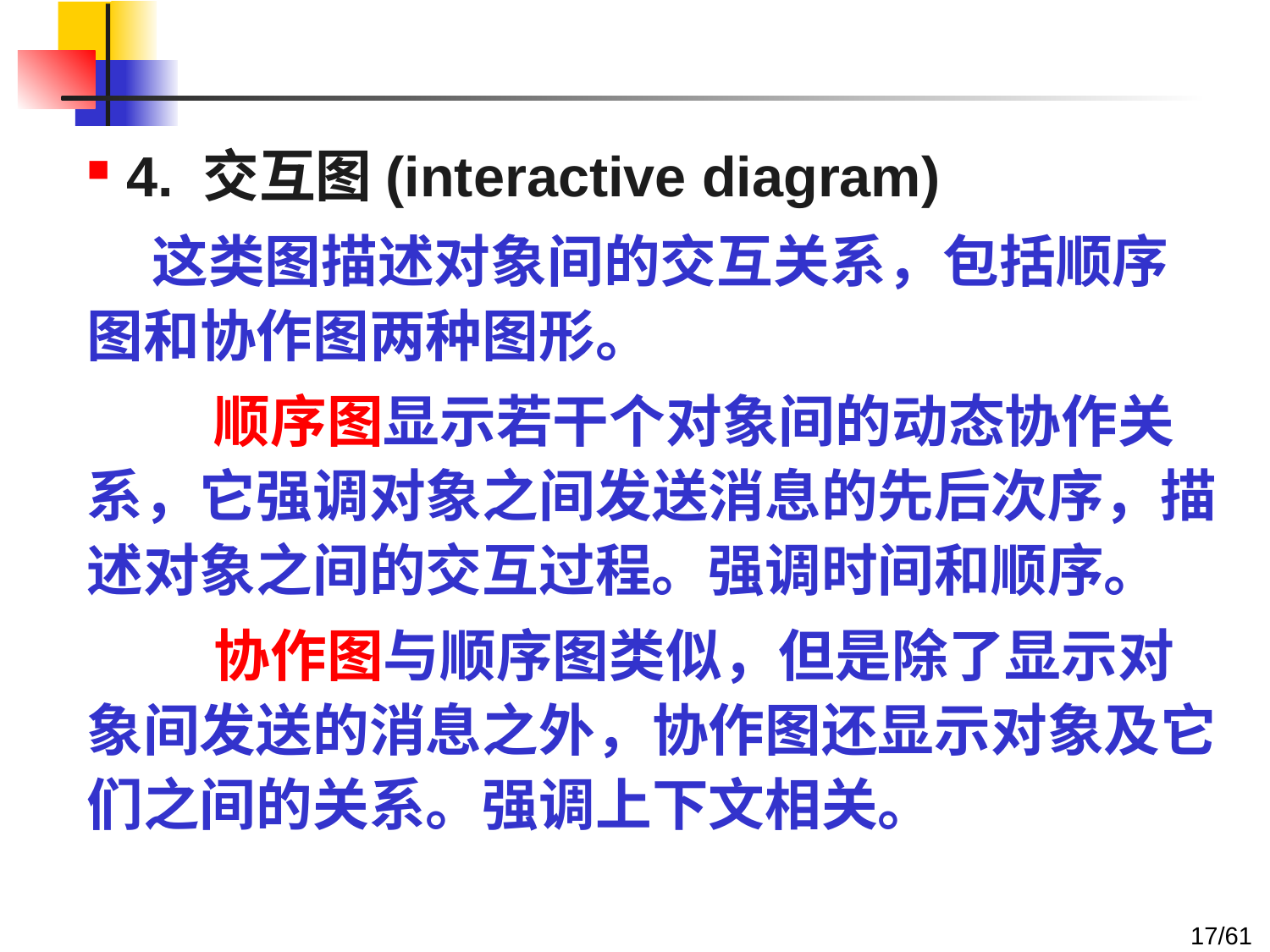

4. 交互图(interactive diagram)
    这类图描述对象间的交互关系，包括顺序图和协作图两种图形。
	顺序图显示若干个对象间的动态协作关系，它强调对象之间发送消息的先后次序，描述对象之间的交互过程。强调时间和顺序。
	协作图与顺序图类似，但是除了显示对象间发送的消息之外，协作图还显示对象及它们之间的关系。强调上下文相关。
17/61